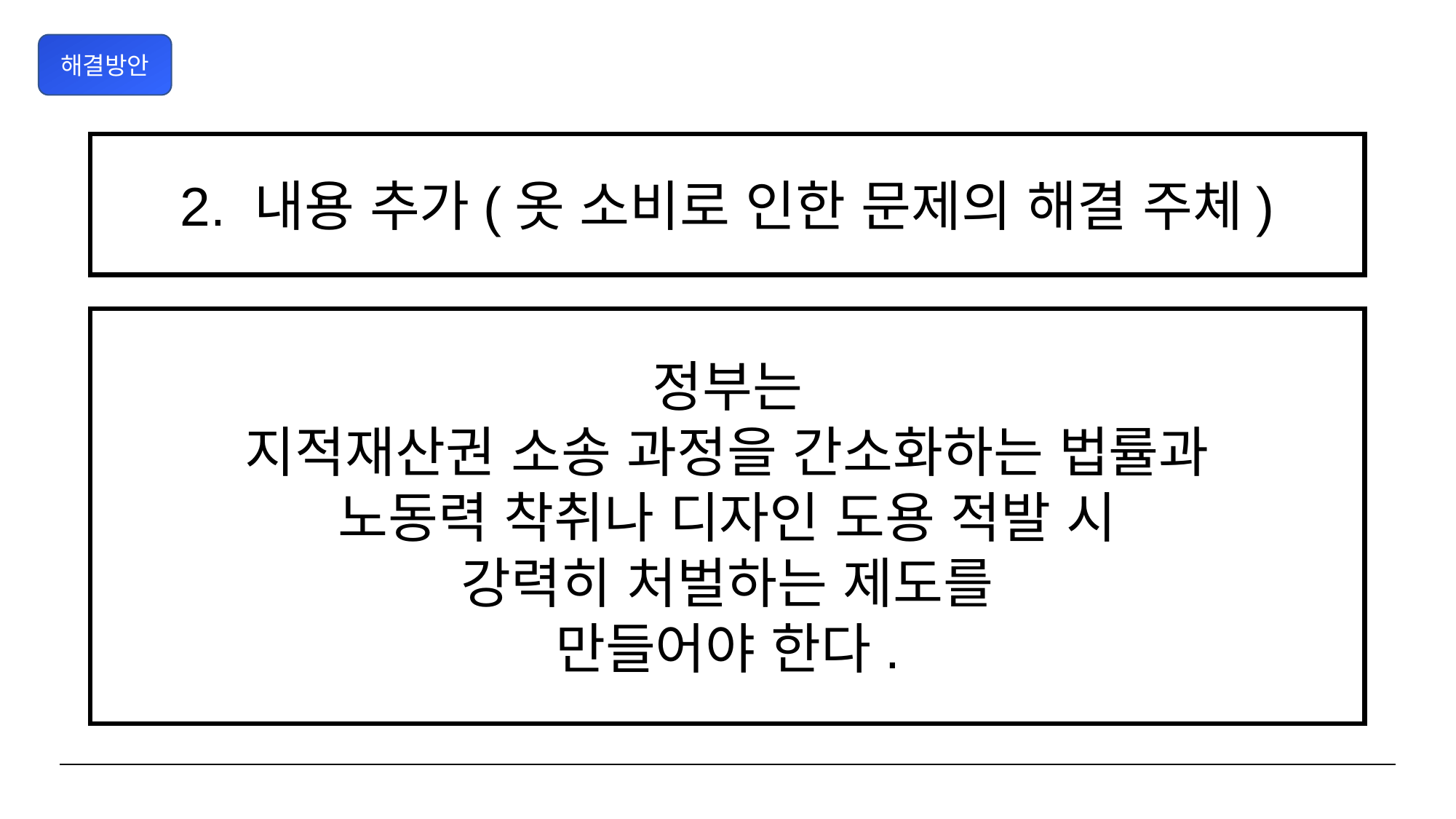

해결방안
2. 내용 추가(옷 소비로 인한 문제의 해결 주체)
정부는
지적재산권 소송 과정을 간소화하는 법률과
노동력 착취나 디자인 도용 적발 시
강력히 처벌하는 제도를
만들어야 한다.